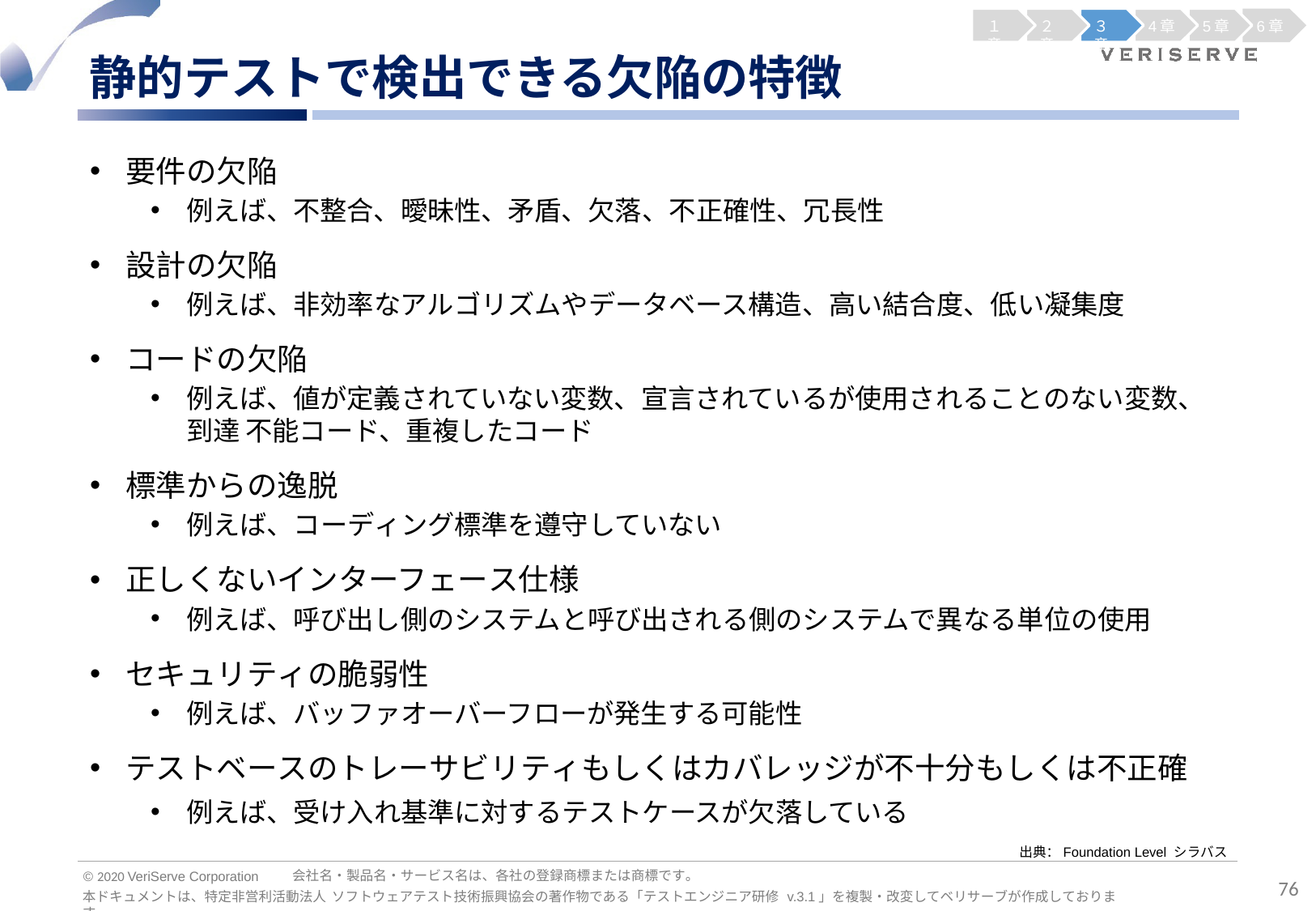

１章
２章
３章
4章
5章
6章
静的テストで検出できる欠陥の特徴

要件の欠陥
例えば、不整合、曖昧性、矛盾、欠落、不正確性、冗長性
設計の欠陥
例えば、非効率なアルゴリズムやデータベース構造、高い結合度、低い凝集度
コードの欠陥
例えば、値が定義されていない変数、宣言されているが使用されることのない変数、到達 不能コード、重複したコード
標準からの逸脱
例えば、コーディング標準を遵守していない
正しくないインターフェース仕様
例えば、呼び出し側のシステムと呼び出される側のシステムで異なる単位の使用
セキュリティの脆弱性
例えば、バッファオーバーフローが発生する可能性
テストベースのトレーサビリティもしくはカバレッジが不十分もしくは不正確
例えば、受け入れ基準に対するテストケースが欠落している
出典：Foundation Level シラバス
会社名・製品名・サービス名は、各社の登録商標または商標です。
© 2020 VeriServe Corporation
76
本ドキュメントは、特定非営利活動法人 ソフトウェアテスト技術振興協会の著作物である「テストエンジニア研修 v.3.1」を複製・改変してベリサーブが作成しております。